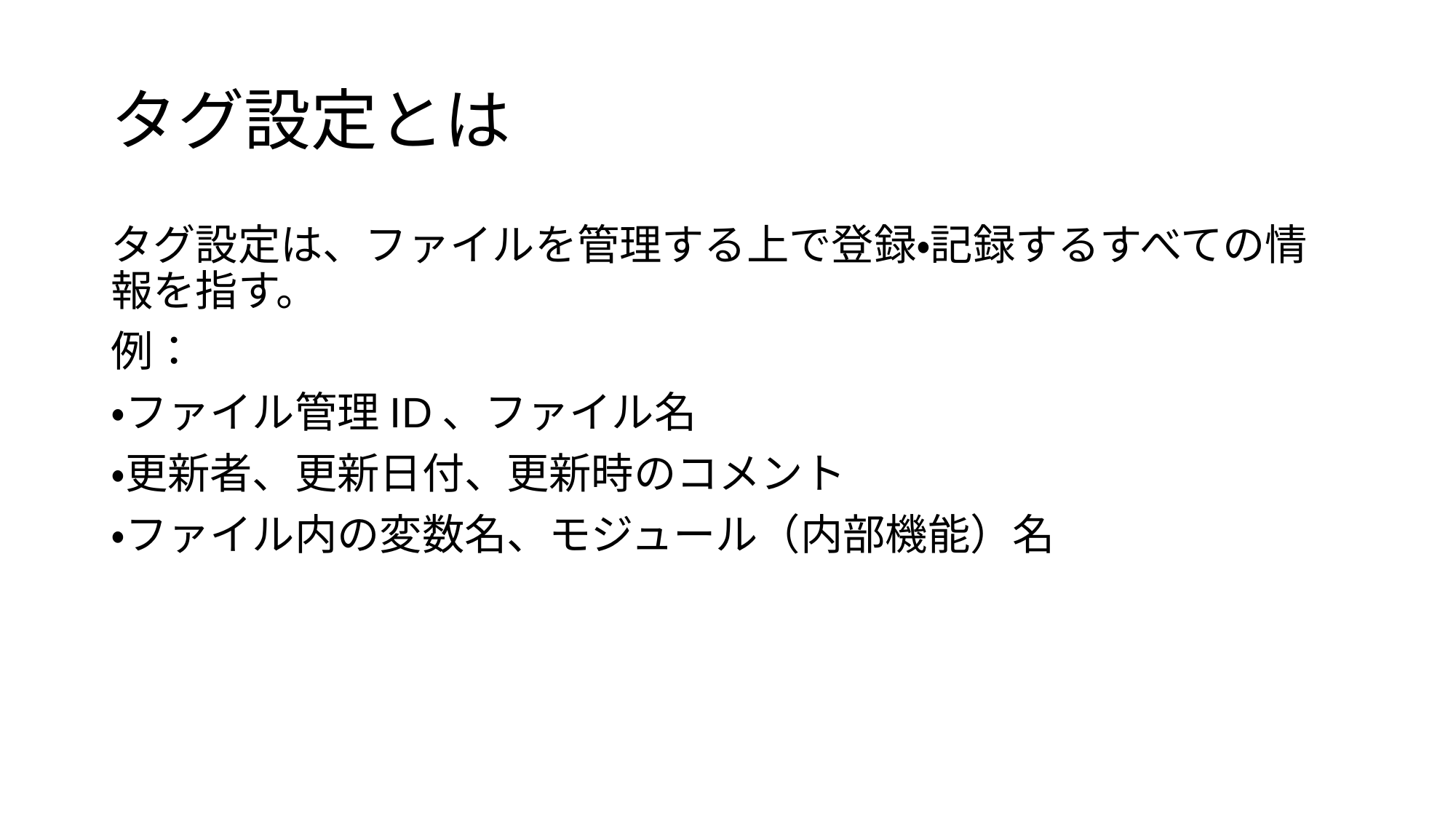

# タグ設定とは
タグ設定は、ファイルを管理する上で登録・記録するすべての情報を指す。
例：
・ファイル管理ID、ファイル名
・更新者、更新日付、更新時のコメント
・ファイル内の変数名、モジュール（内部機能）名